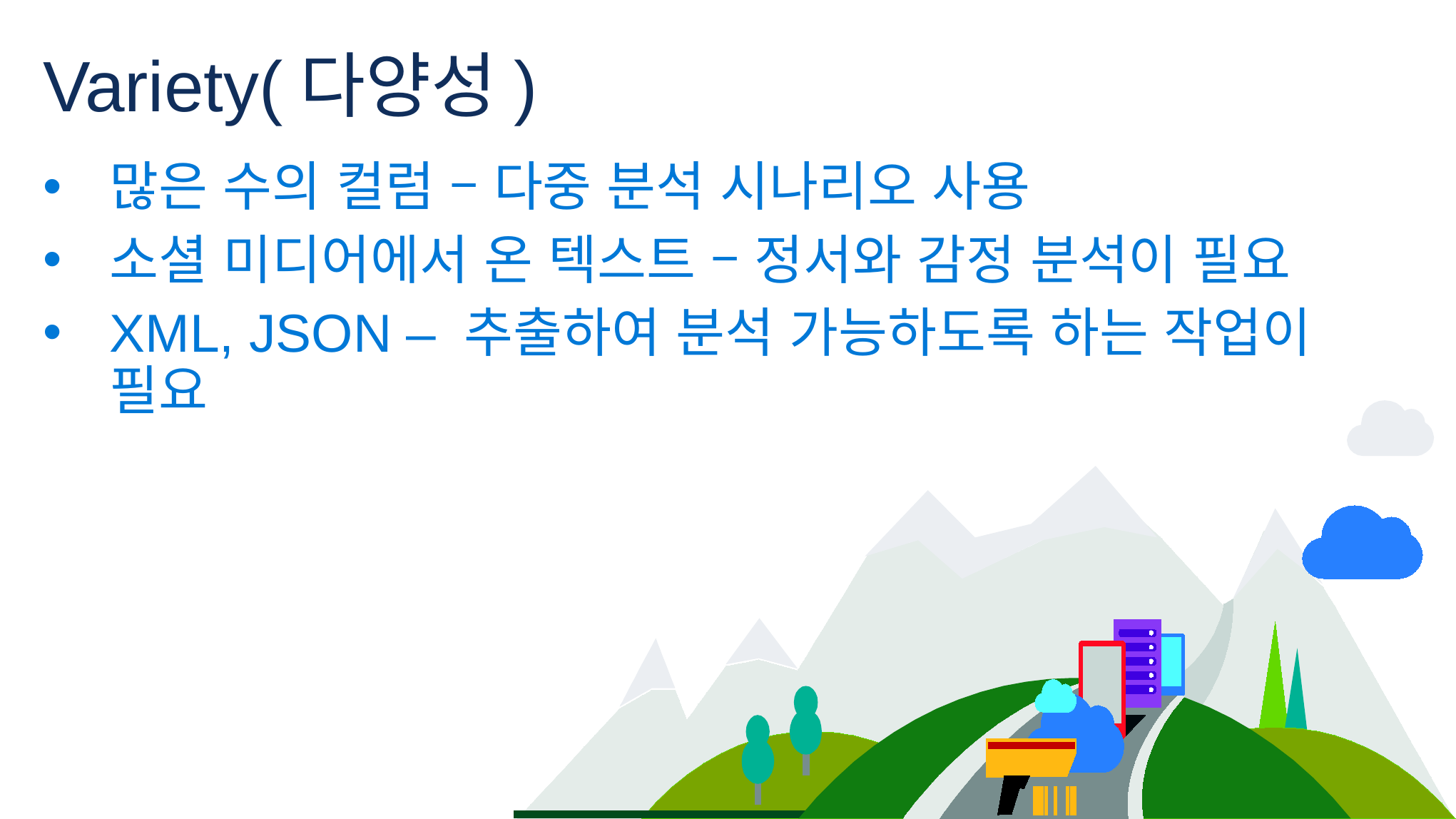

# Variety(다양성)
많은 수의 컬럼 – 다중 분석 시나리오 사용
소셜 미디어에서 온 텍스트 – 정서와 감정 분석이 필요
XML, JSON – 추출하여 분석 가능하도록 하는 작업이 필요